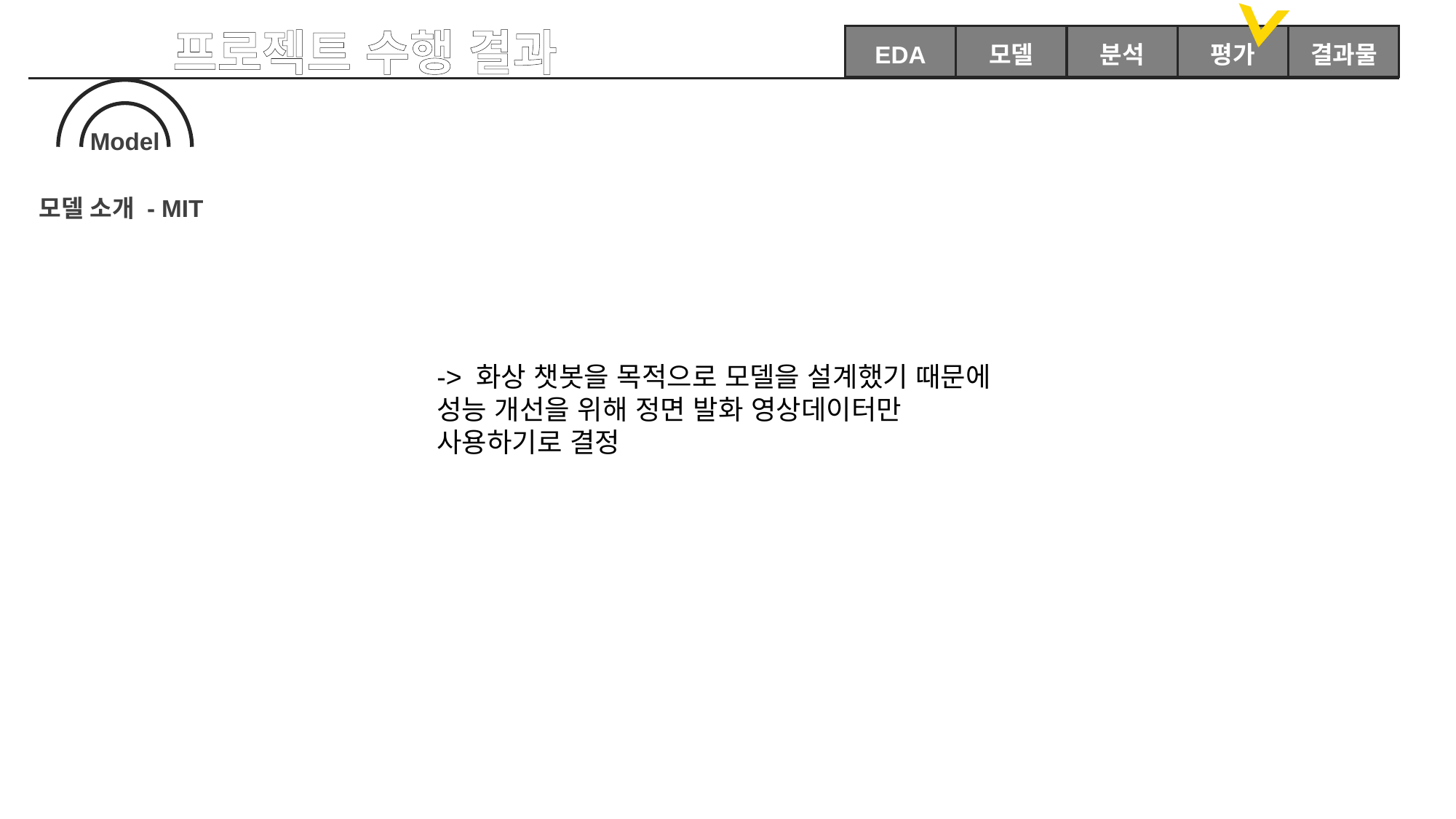

프로젝트 수행 결과
EDA
모델
분석
평가
결과물

Model
모델 소개 - MIT
-> 화상 챗봇을 목적으로 모델을 설계했기 때문에 성능 개선을 위해 정면 발화 영상데이터만 사용하기로 결정